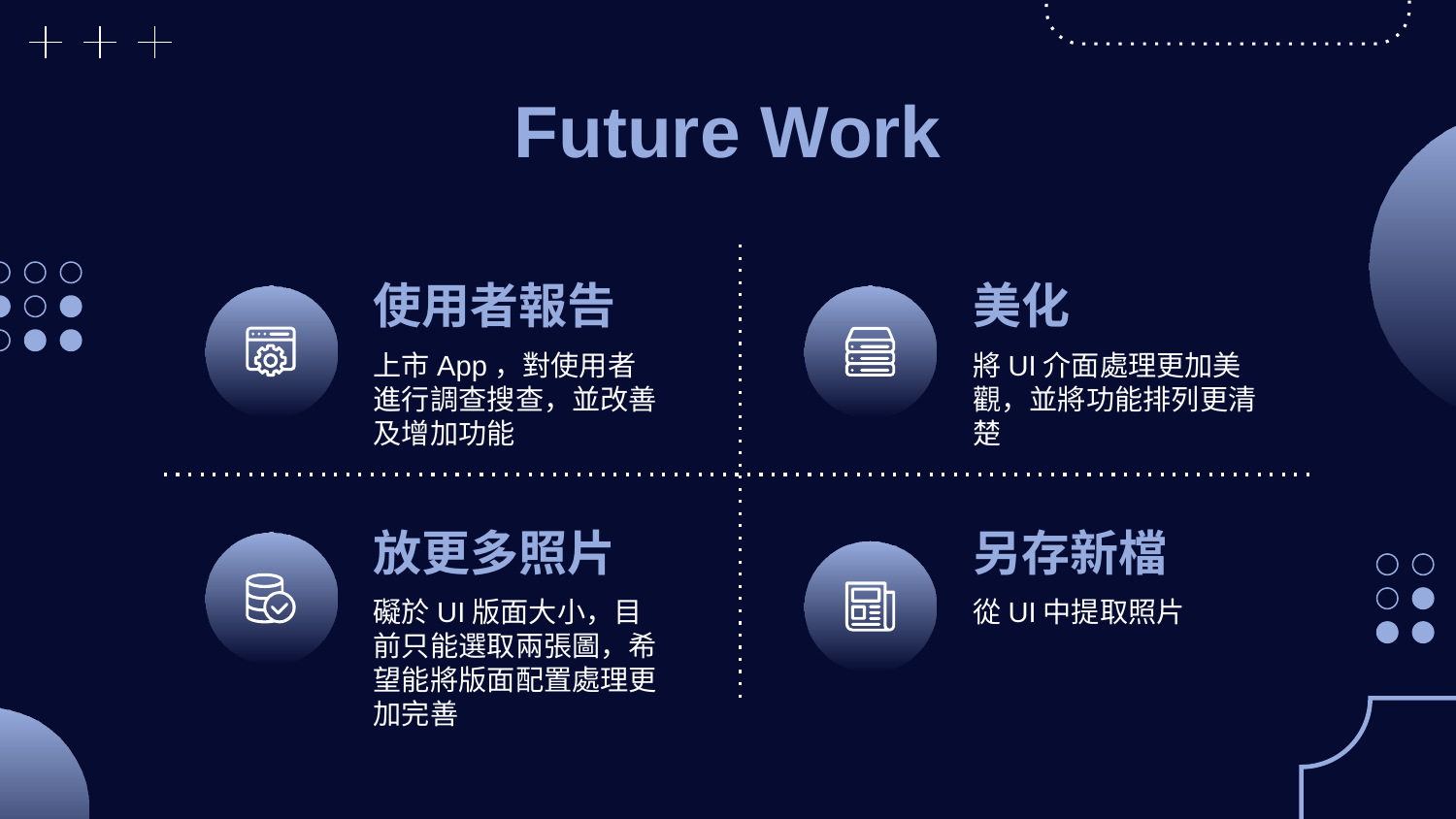

# Future Work
使用者報告
美化

上市App，對使用者進行調查搜查，並改善及增加功能
將UI介面處理更加美觀，並將功能排列更清楚
放更多照片
另存新檔

礙於UI版面大小，目前只能選取兩張圖，希望能將版面配置處理更加完善
從UI中提取照片